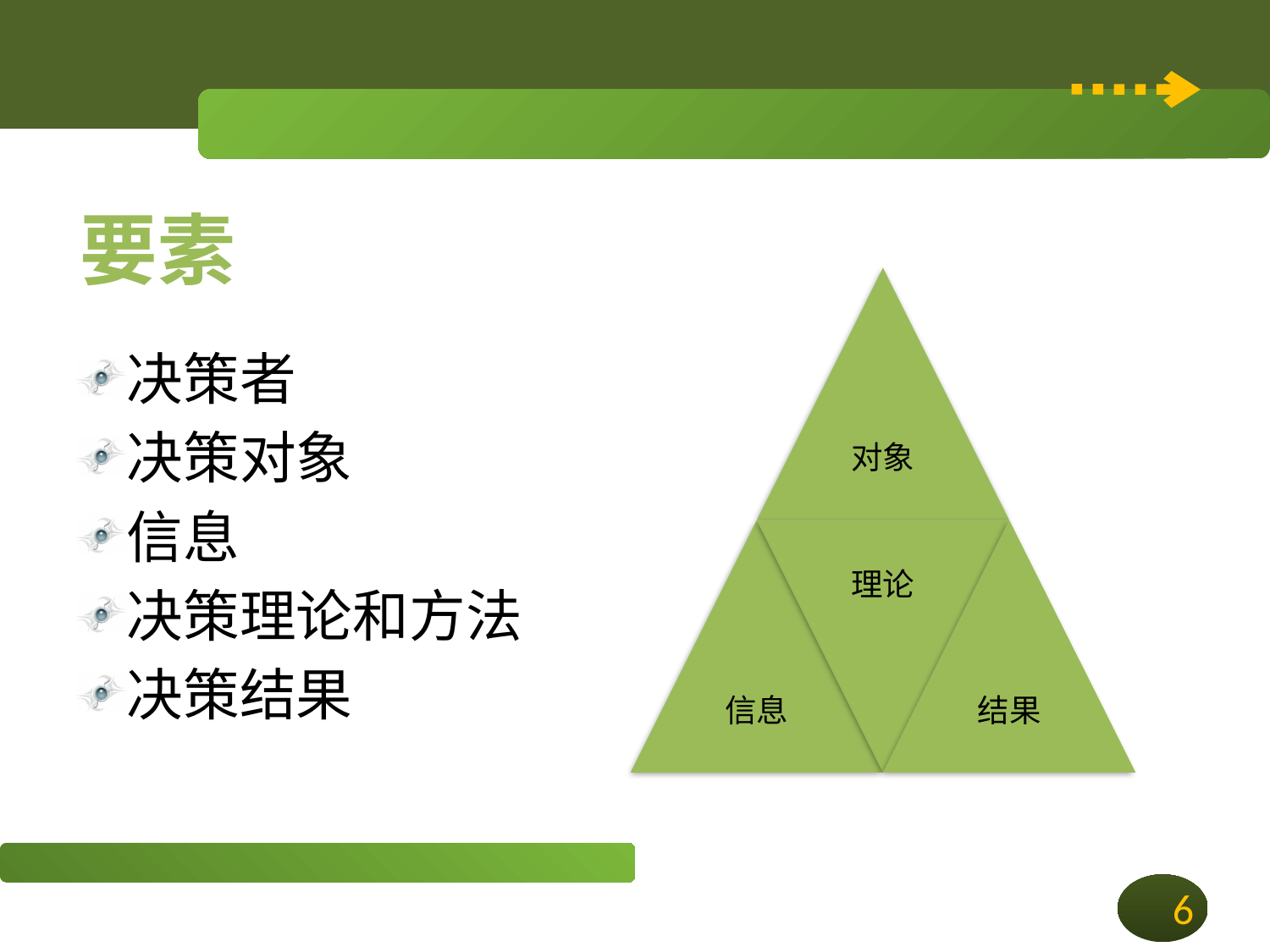

# 要素
对象
信息
理论
结果
决策者
决策对象
信息
决策理论和方法
决策结果
6